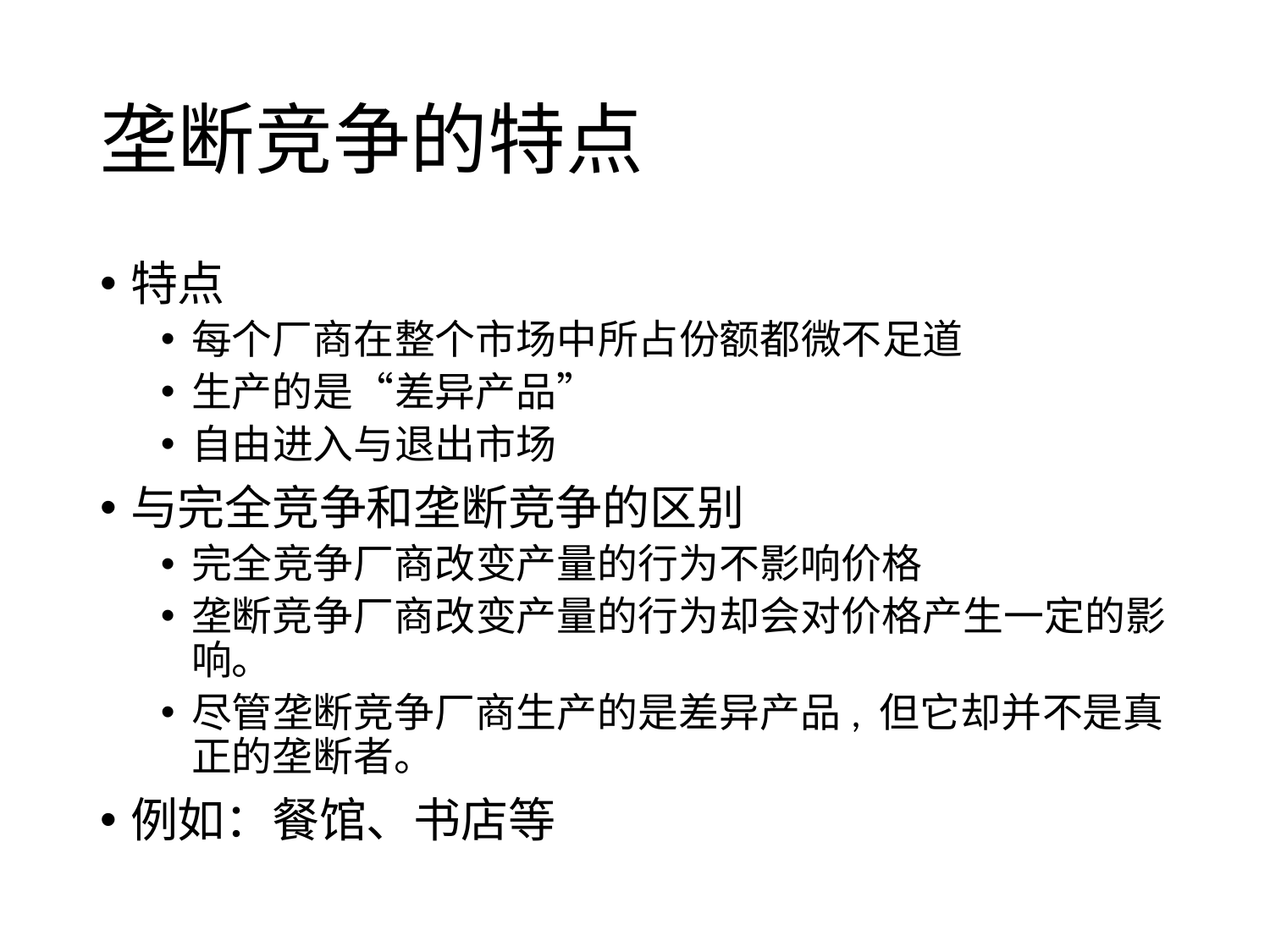

# 垄断竞争的特点
特点
每个厂商在整个市场中所占份额都微不足道
生产的是“差异产品”
自由进入与退出市场
与完全竞争和垄断竞争的区别
完全竞争厂商改变产量的行为不影响价格
垄断竞争厂商改变产量的行为却会对价格产生一定的影响。
尽管垄断竞争厂商生产的是差异产品, 但它却并不是真正的垄断者。
例如：餐馆、书店等